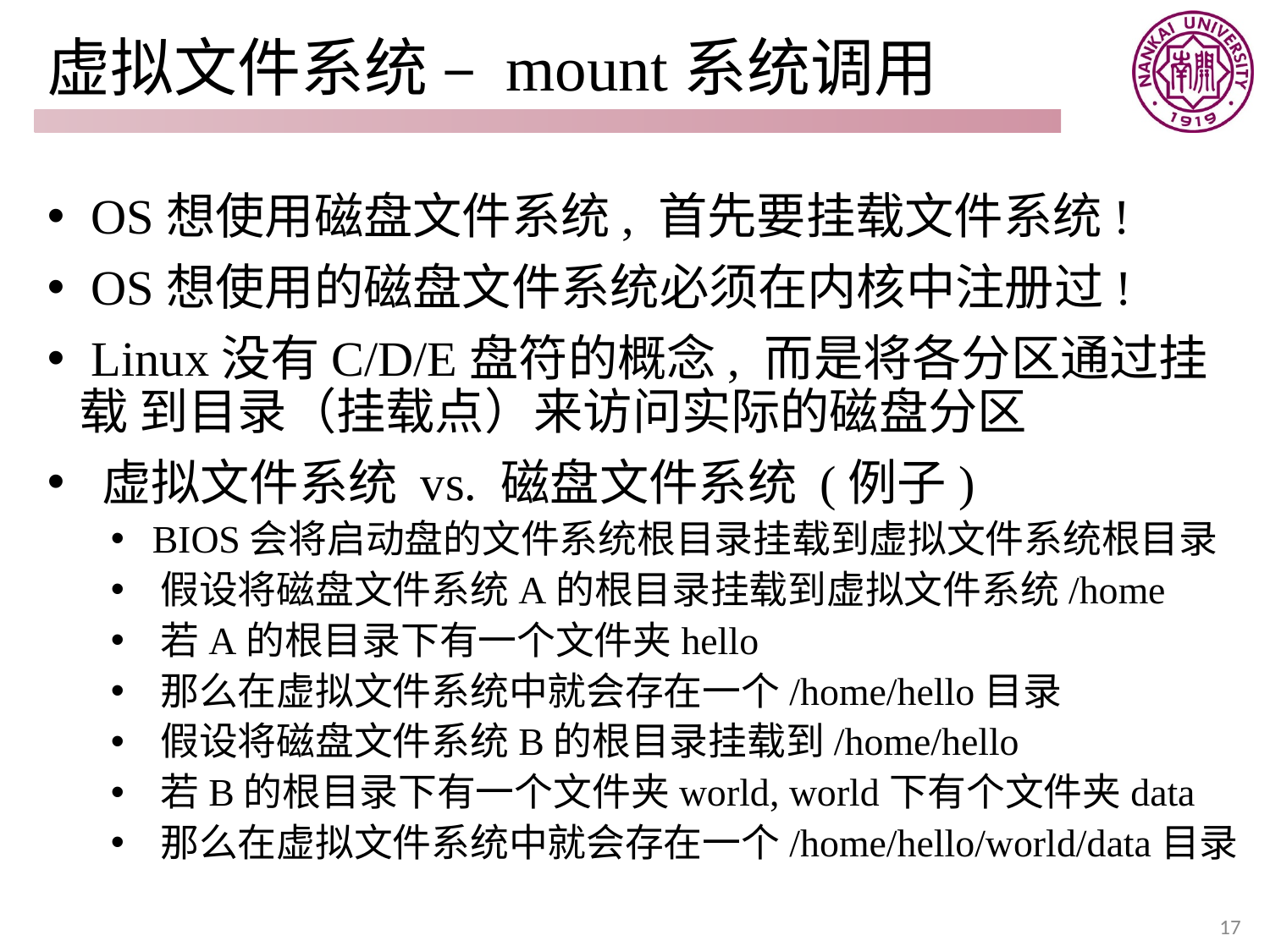

# 虚拟文件系统 – mount系统调用
 OS想使用磁盘文件系统, 首先要挂载文件系统!
 OS想使用的磁盘文件系统必须在内核中注册过!
 Linux没有C/D/E盘符的概念, 而是将各分区通过挂载 到目录（挂载点）来访问实际的磁盘分区
 虚拟文件系统 vs. 磁盘文件系统 (例子)
 BIOS会将启动盘的文件系统根目录挂载到虚拟文件系统根目录
 假设将磁盘文件系统A的根目录挂载到虚拟文件系统/home
 若A的根目录下有一个文件夹hello
 那么在虚拟文件系统中就会存在一个/home/hello目录
 假设将磁盘文件系统B的根目录挂载到/home/hello
 若B的根目录下有一个文件夹world, world下有个文件夹data
 那么在虚拟文件系统中就会存在一个/home/hello/world/data目录

17